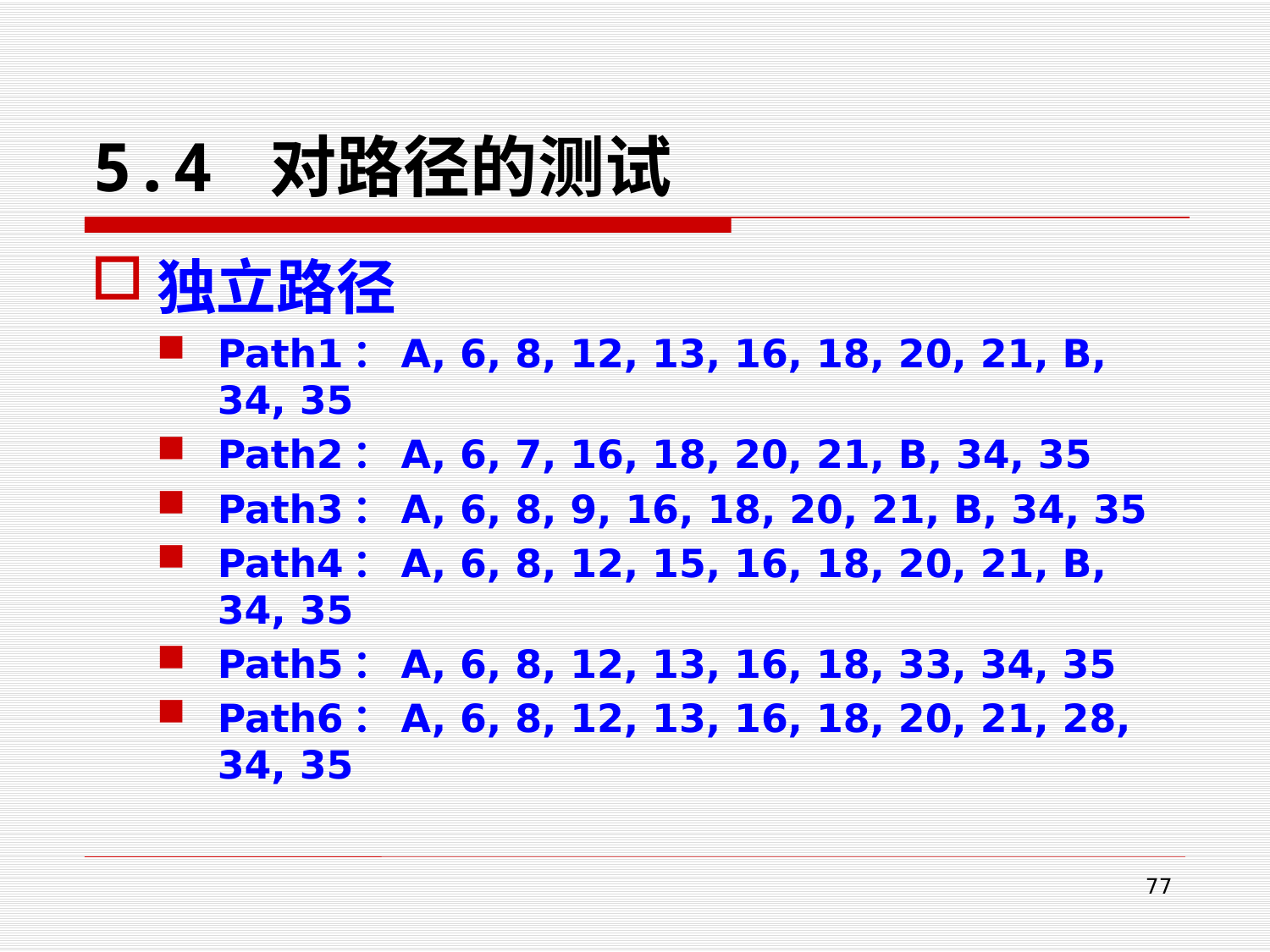

# 5.4 对路径的测试
独立路径
Path1：A, 6, 8, 12, 13, 16, 18, 20, 21, B, 34, 35
Path2：A, 6, 7, 16, 18, 20, 21, B, 34, 35
Path3：A, 6, 8, 9, 16, 18, 20, 21, B, 34, 35
Path4：A, 6, 8, 12, 15, 16, 18, 20, 21, B, 34, 35
Path5：A, 6, 8, 12, 13, 16, 18, 33, 34, 35
Path6：A, 6, 8, 12, 13, 16, 18, 20, 21, 28, 34, 35
77